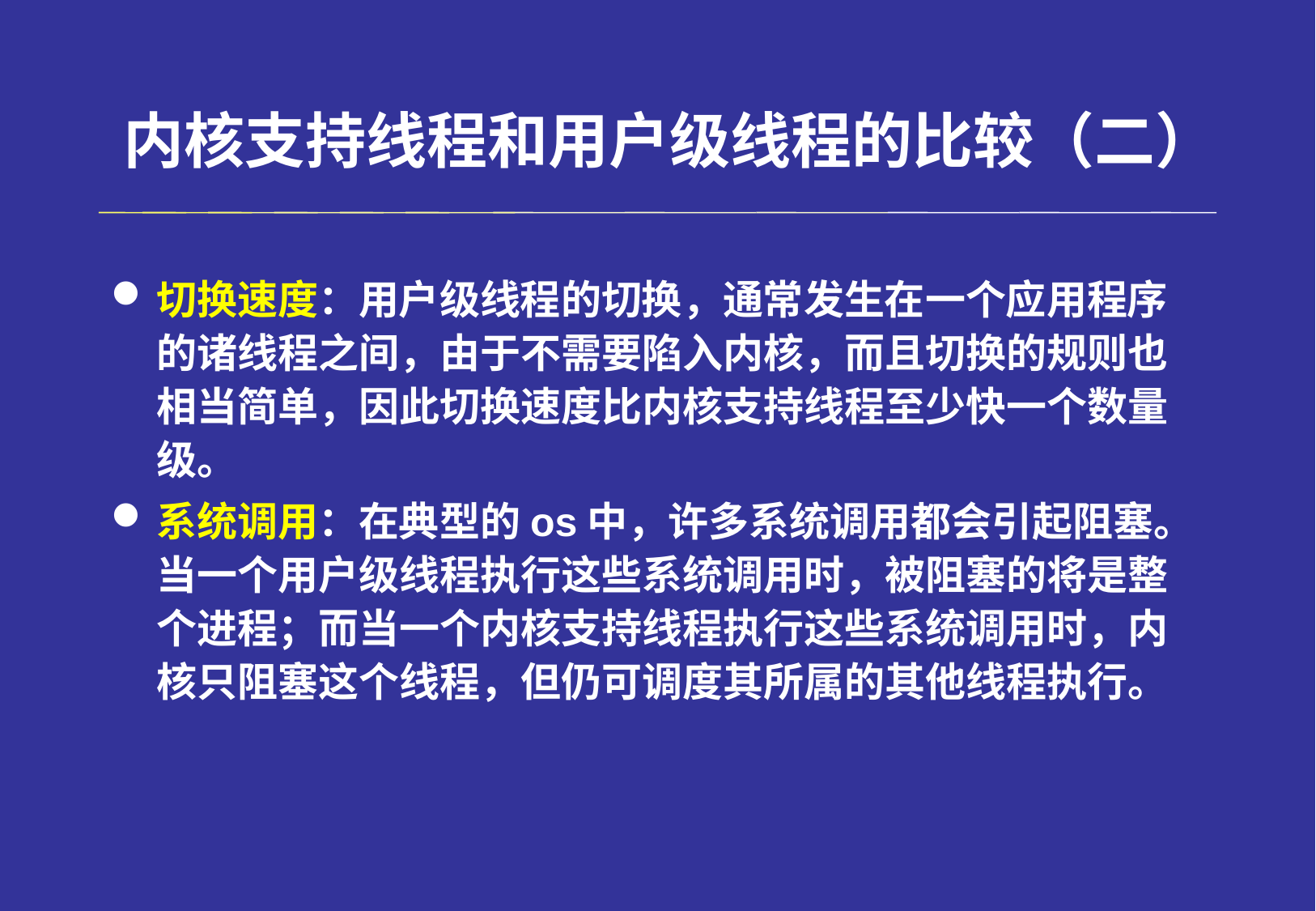

# 内核支持线程和用户级线程的比较（二）
切换速度：用户级线程的切换，通常发生在一个应用程序的诸线程之间，由于不需要陷入内核，而且切换的规则也相当简单，因此切换速度比内核支持线程至少快一个数量级。
系统调用：在典型的os中，许多系统调用都会引起阻塞。当一个用户级线程执行这些系统调用时，被阻塞的将是整个进程；而当一个内核支持线程执行这些系统调用时，内核只阻塞这个线程，但仍可调度其所属的其他线程执行。